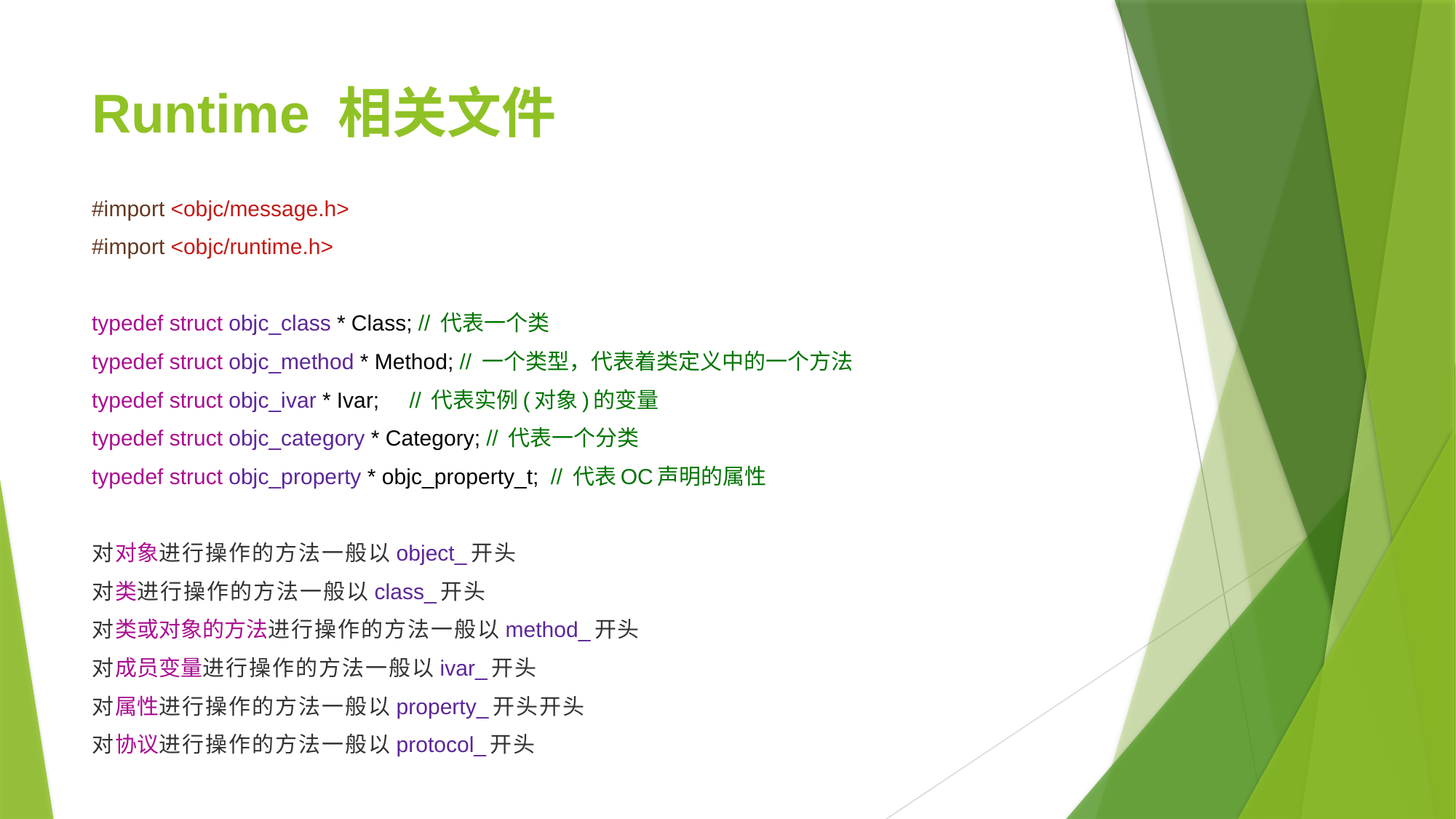

# Runtime 相关文件
#import <objc/message.h>
#import <objc/runtime.h>

typedef struct objc_class * Class; // 代表一个类
typedef struct objc_method * Method; // 一个类型，代表着类定义中的一个方法
typedef struct objc_ivar * Ivar;     // 代表实例(对象)的变量
typedef struct objc_category * Category; // 代表一个分类
typedef struct objc_property * objc_property_t;  // 代表OC声明的属性

对对象进行操作的方法一般以object_开头
对类进行操作的方法一般以class_开头
对类或对象的方法进行操作的方法一般以method_开头
对成员变量进行操作的方法一般以ivar_开头
对属性进行操作的方法一般以property_开头开头
对协议进行操作的方法一般以protocol_开头